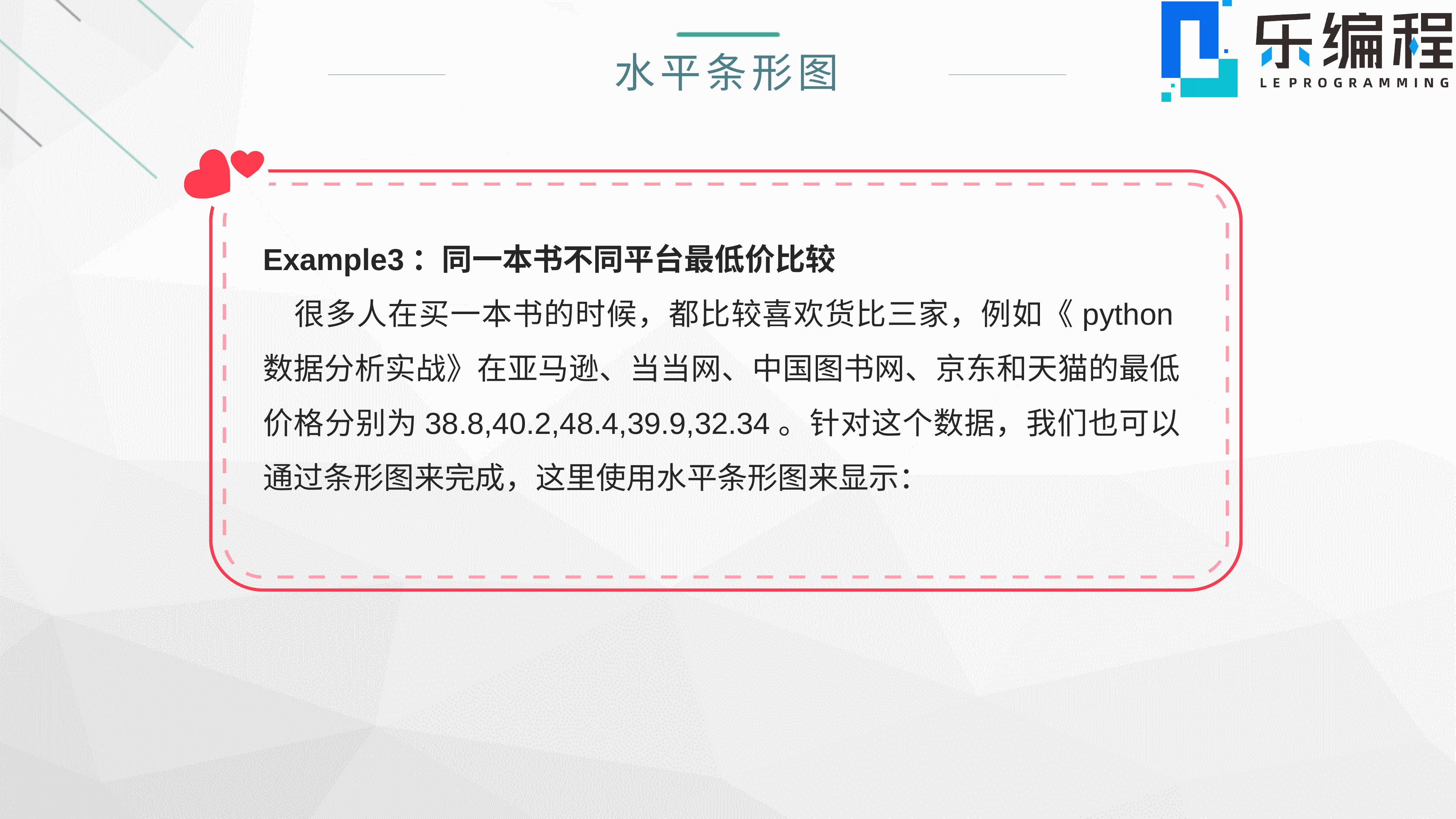

水平条形图

Example3：同一本书不同平台最低价比较
   很多人在买一本书的时候，都比较喜欢货比三家，例如《python数据分析实战》在亚马逊、当当网、中国图书网、京东和天猫的最低价格分别为38.8,40.2,48.4,39.9,32.34。针对这个数据，我们也可以通过条形图来完成，这里使用水平条形图来显示：